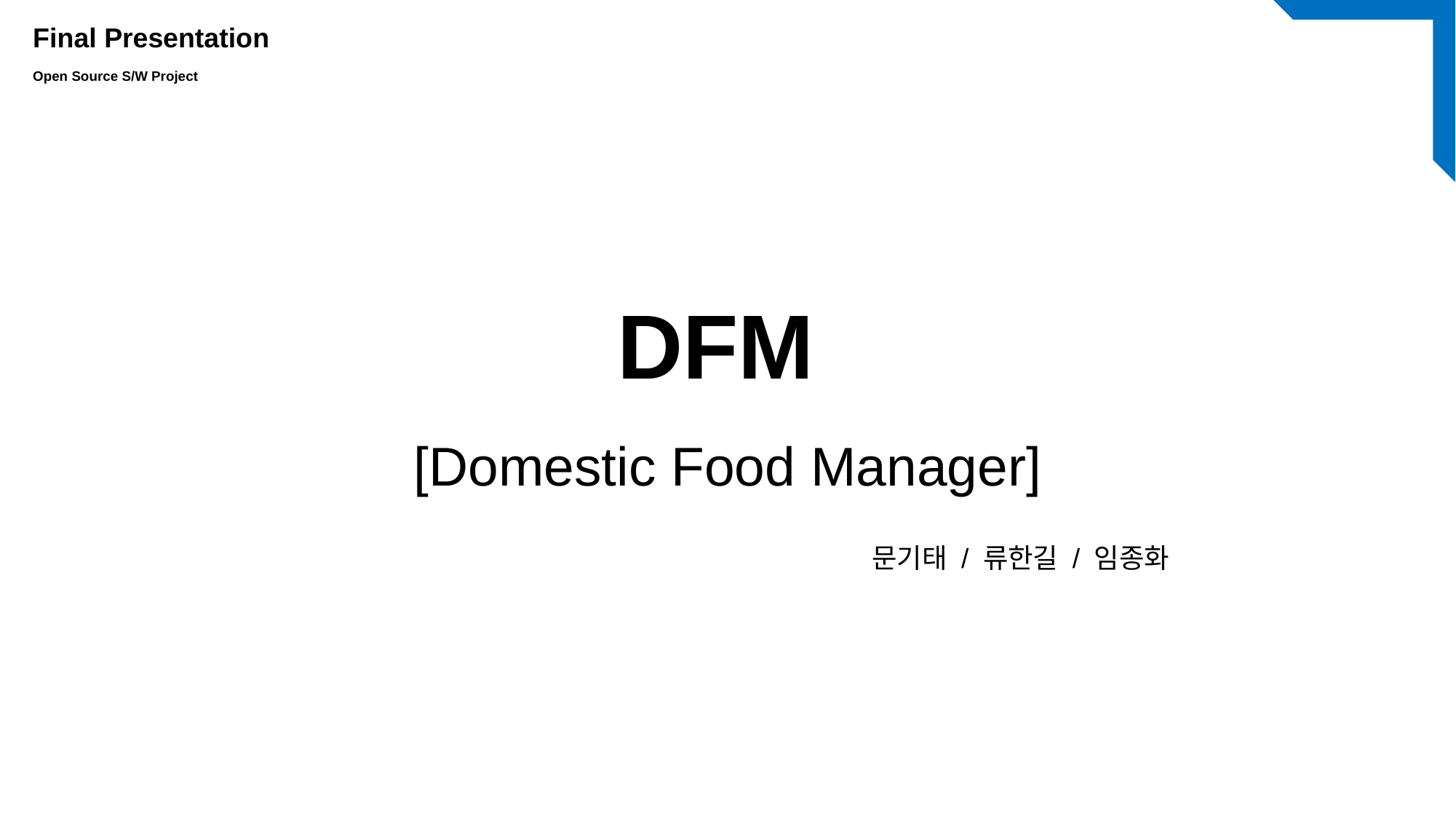

Final Presentation
ㅇ
Open Source S/W Project

# [Domestic Food Manager]
DFM
문기태 / 류한길 / 임종화